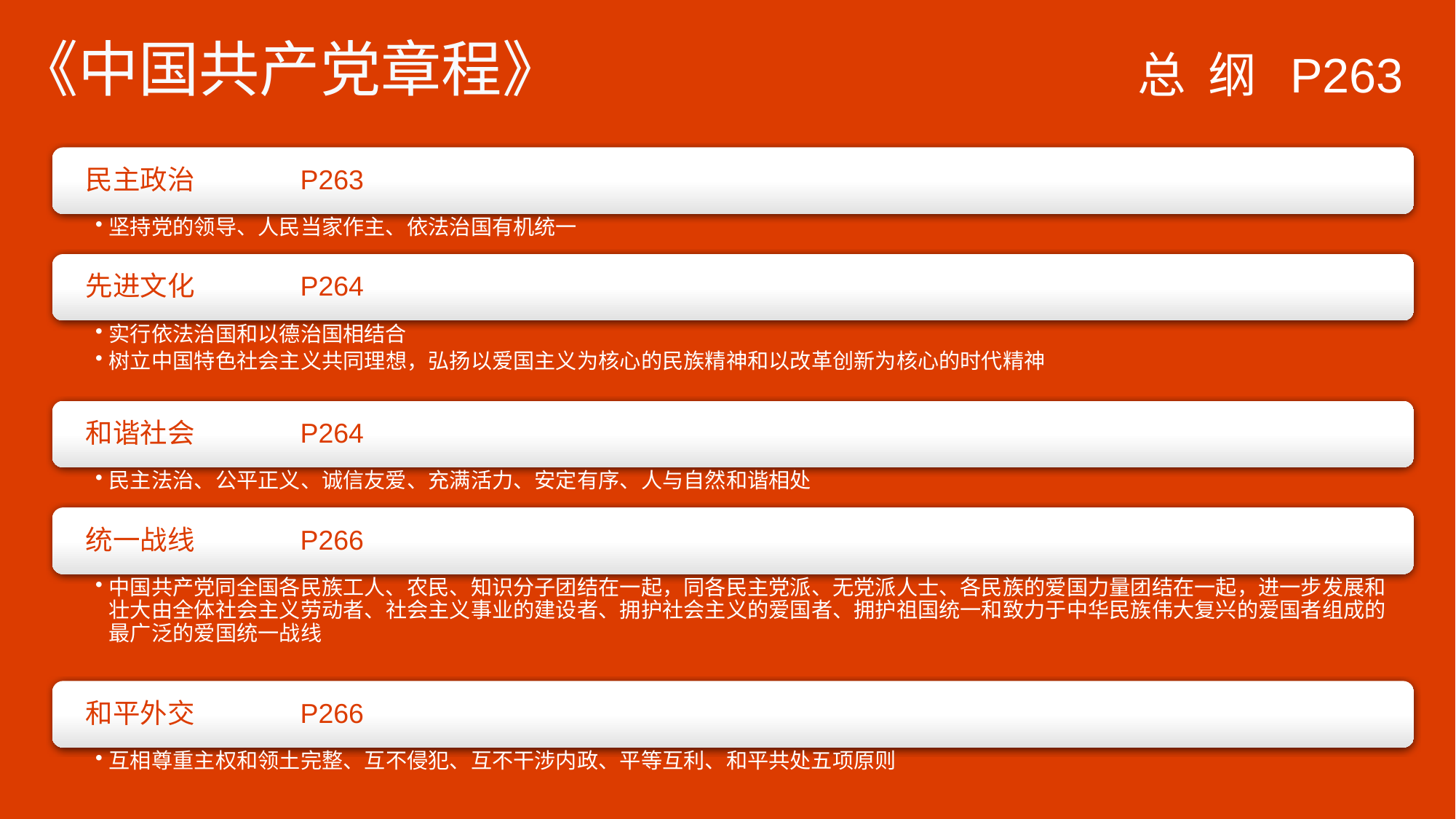

《中国共产党章程》
总  纲  P263
  民主政治                P263
坚持党的领导、人民当家作主、依法治国有机统一
  先进文化                P264
实行依法治国和以德治国相结合
树立中国特色社会主义共同理想，弘扬以爱国主义为核心的民族精神和以改革创新为核心的时代精神
  和谐社会                P264
民主法治、公平正义、诚信友爱、充满活力、安定有序、人与自然和谐相处
  统一战线                P266
中国共产党同全国各民族工人、农民、知识分子团结在一起，同各民主党派、无党派人士、各民族的爱国力量团结在一起，进一步发展和壮大由全体社会主义劳动者、社会主义事业的建设者、拥护社会主义的爱国者、拥护祖国统一和致力于中华民族伟大复兴的爱国者组成的最广泛的爱国统一战线
  和平外交                P266
互相尊重主权和领土完整、互不侵犯、互不干涉内政、平等互利、和平共处五项原则